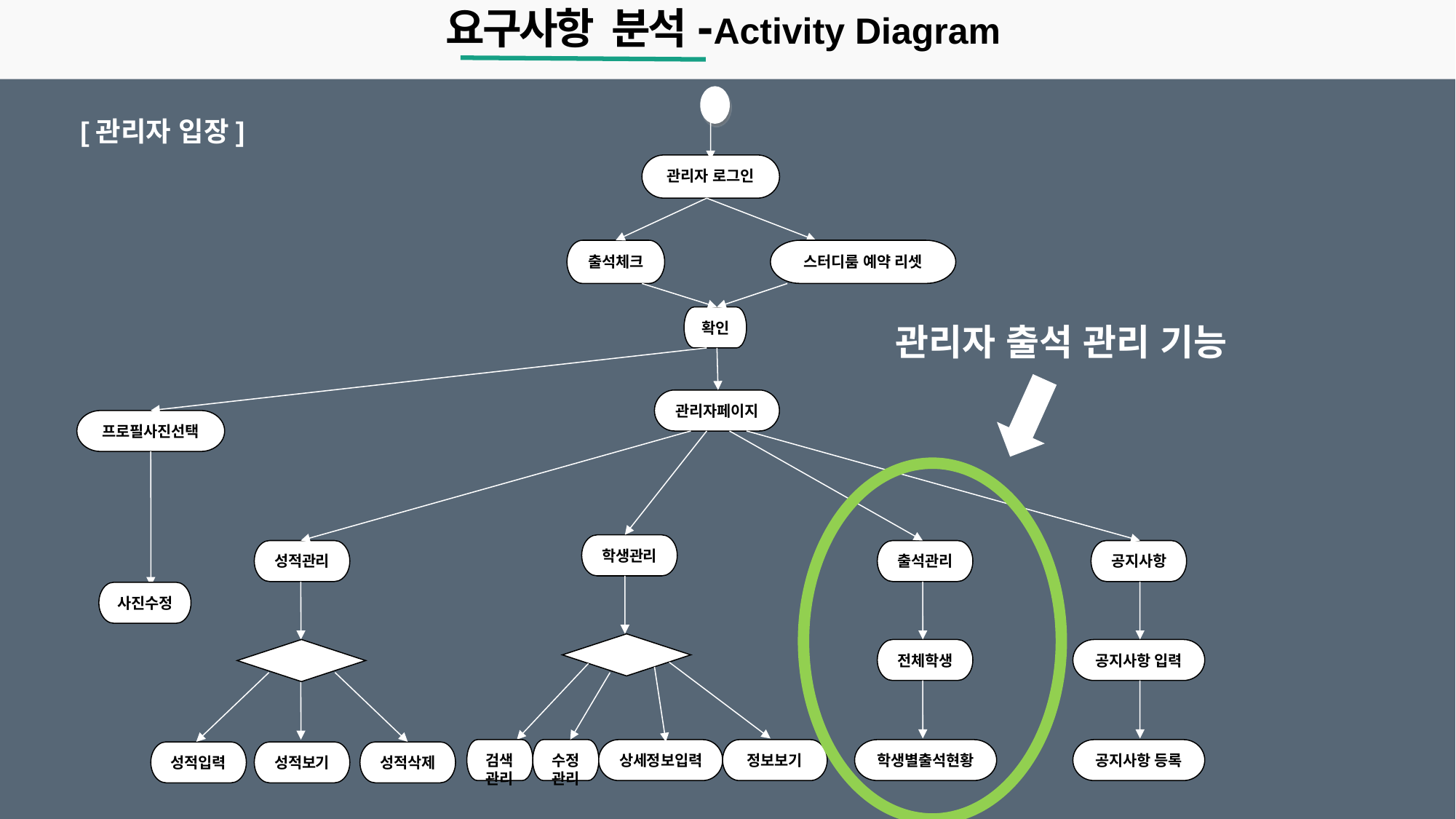

요구사항  분석-Activity Diagram

[관리자 입장]
관리자 로그인

출석체크
스터디룸 예약 리셋

확인
관리자 출석 관리 기능

관리자페이지

프로필사진선택

학생관리
성적관리
출석관리
공지사항

사진수정

전체학생
공지사항 입력

검색관리
수정관리
상세정보입력
정보보기
학생별출석현황
공지사항 등록
성적입력
성적보기
성적삭제